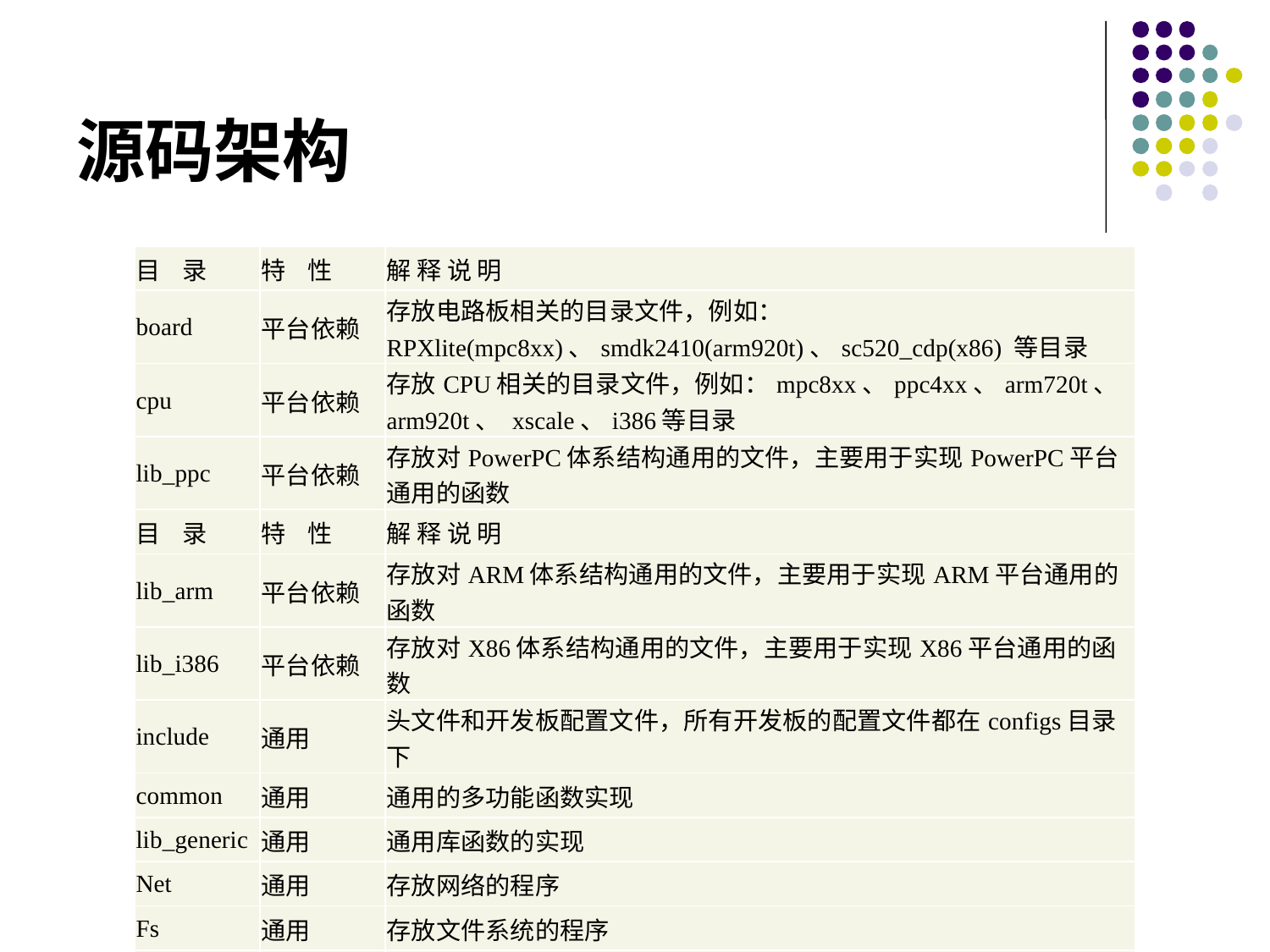

# 源码架构
| 目    录 | 特    性 | 解 释 说 明 |
| --- | --- | --- |
| board | 平台依赖 | 存放电路板相关的目录文件，例如：RPXlite(mpc8xx)、smdk2410(arm920t)、sc520\_cdp(x86) 等目录 |
| cpu | 平台依赖 | 存放CPU相关的目录文件，例如：mpc8xx、ppc4xx、arm720t、arm920t、 xscale、i386等目录 |
| lib\_ppc | 平台依赖 | 存放对PowerPC体系结构通用的文件，主要用于实现PowerPC平台通用的函数 |
| 目    录 | 特    性 | 解 释 说 明 |
| lib\_arm | 平台依赖 | 存放对ARM体系结构通用的文件，主要用于实现ARM平台通用的函数 |
| lib\_i386 | 平台依赖 | 存放对X86体系结构通用的文件，主要用于实现X86平台通用的函数 |
| include | 通用 | 头文件和开发板配置文件，所有开发板的配置文件都在configs目录下 |
| common | 通用 | 通用的多功能函数实现 |
| lib\_generic | 通用 | 通用库函数的实现 |
| Net | 通用 | 存放网络的程序 |
| Fs | 通用 | 存放文件系统的程序 |
| Post | 通用 | 存放上电自检程序 |